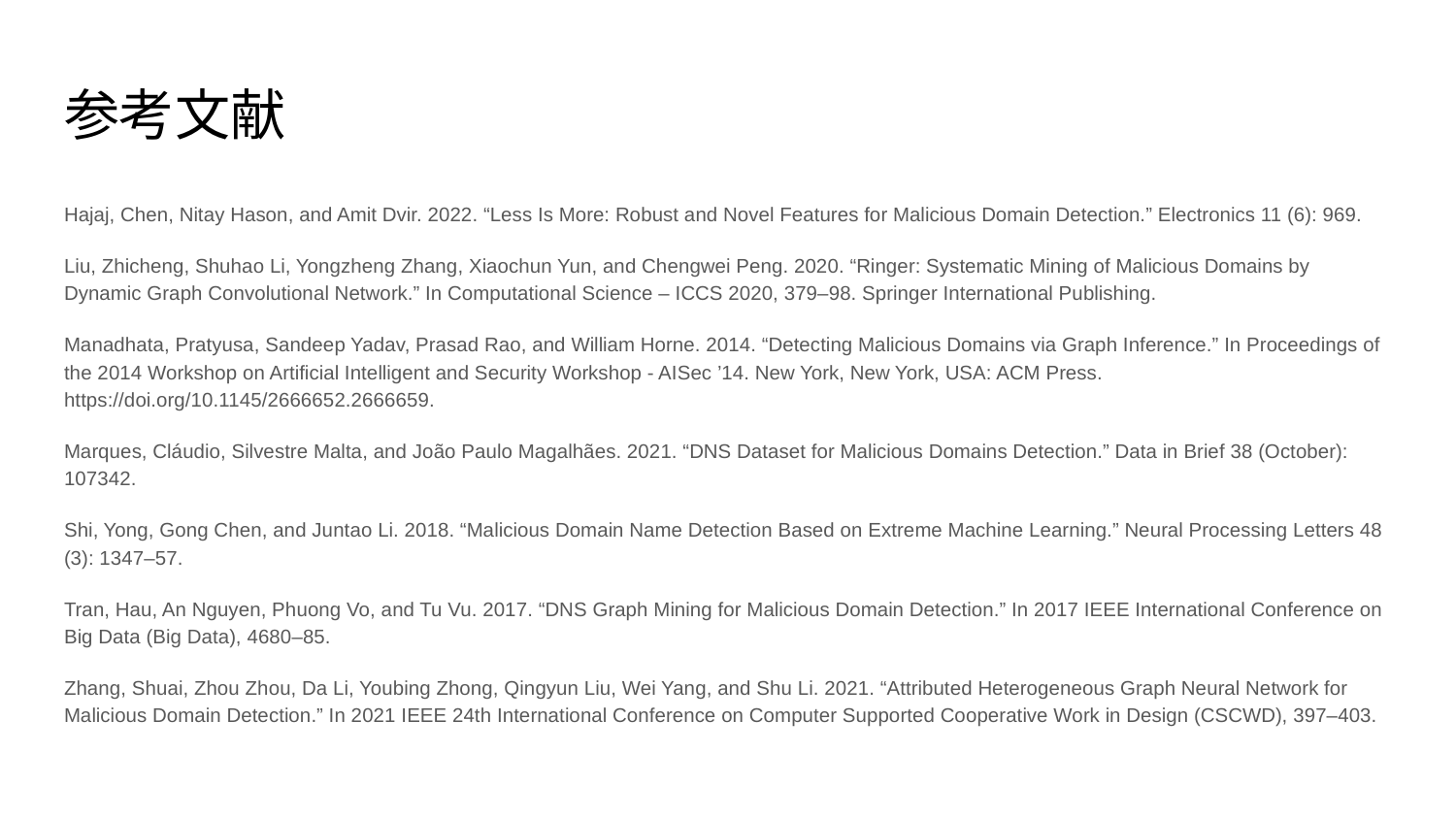

# 参考文献
Hajaj, Chen, Nitay Hason, and Amit Dvir. 2022. “Less Is More: Robust and Novel Features for Malicious Domain Detection.” Electronics 11 (6): 969.
Liu, Zhicheng, Shuhao Li, Yongzheng Zhang, Xiaochun Yun, and Chengwei Peng. 2020. “Ringer: Systematic Mining of Malicious Domains by Dynamic Graph Convolutional Network.” In Computational Science – ICCS 2020, 379–98. Springer International Publishing.
Manadhata, Pratyusa, Sandeep Yadav, Prasad Rao, and William Horne. 2014. “Detecting Malicious Domains via Graph Inference.” In Proceedings of the 2014 Workshop on Artificial Intelligent and Security Workshop - AISec ’14. New York, New York, USA: ACM Press. https://doi.org/10.1145/2666652.2666659.
Marques, Cláudio, Silvestre Malta, and João Paulo Magalhães. 2021. “DNS Dataset for Malicious Domains Detection.” Data in Brief 38 (October): 107342.
Shi, Yong, Gong Chen, and Juntao Li. 2018. “Malicious Domain Name Detection Based on Extreme Machine Learning.” Neural Processing Letters 48 (3): 1347–57.
Tran, Hau, An Nguyen, Phuong Vo, and Tu Vu. 2017. “DNS Graph Mining for Malicious Domain Detection.” In 2017 IEEE International Conference on Big Data (Big Data), 4680–85.
Zhang, Shuai, Zhou Zhou, Da Li, Youbing Zhong, Qingyun Liu, Wei Yang, and Shu Li. 2021. “Attributed Heterogeneous Graph Neural Network for Malicious Domain Detection.” In 2021 IEEE 24th International Conference on Computer Supported Cooperative Work in Design (CSCWD), 397–403.